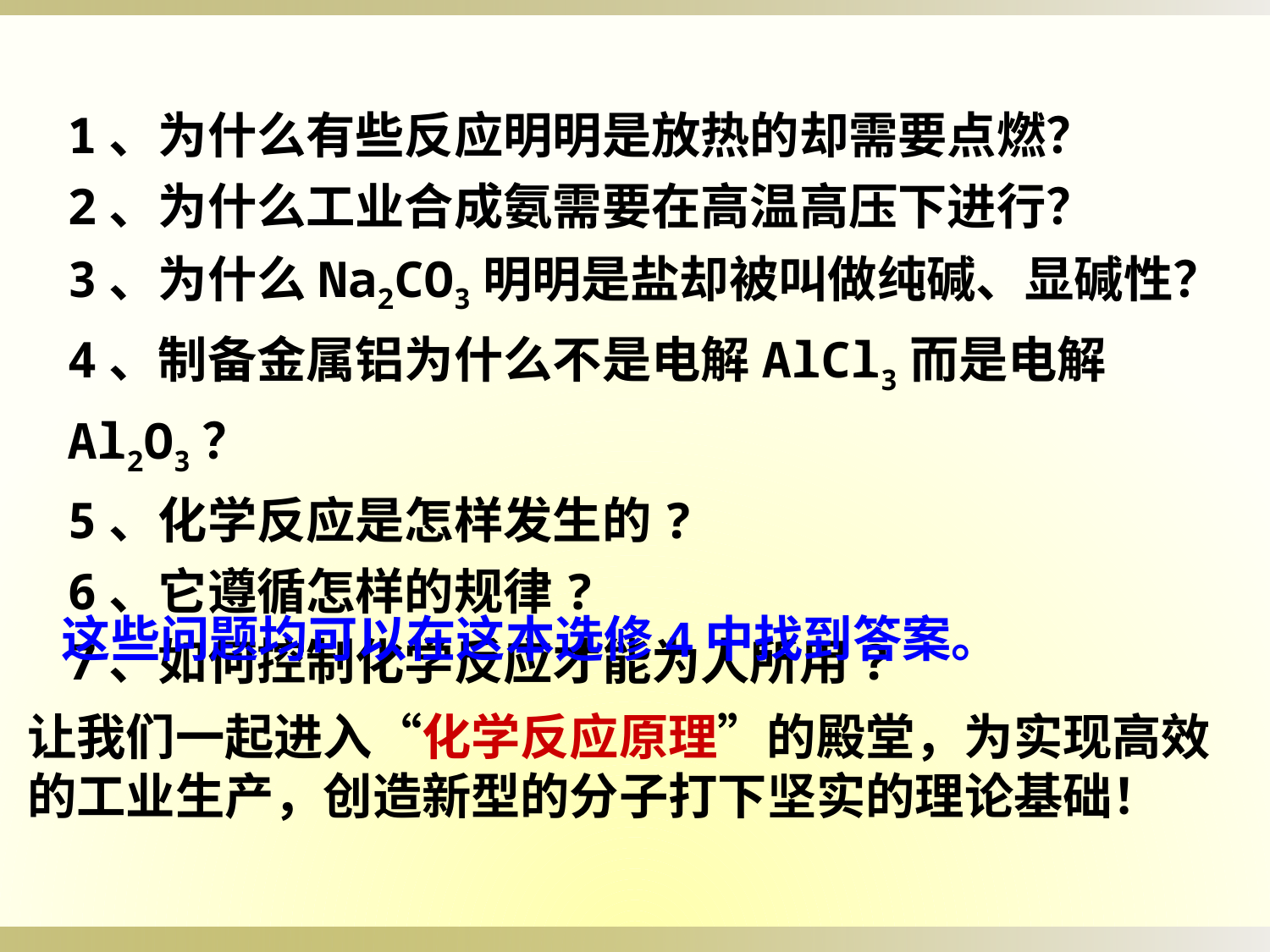

1、为什么有些反应明明是放热的却需要点燃？
2、为什么工业合成氨需要在高温高压下进行？
3、为什么Na2CO3明明是盐却被叫做纯碱、显碱性？
4、制备金属铝为什么不是电解AlCl3而是电解Al2O3？
5、化学反应是怎样发生的?
6、它遵循怎样的规律?
7、如何控制化学反应才能为人所用?
这些问题均可以在这本选修4中找到答案。
让我们一起进入“化学反应原理”的殿堂，为实现高效的工业生产，创造新型的分子打下坚实的理论基础！